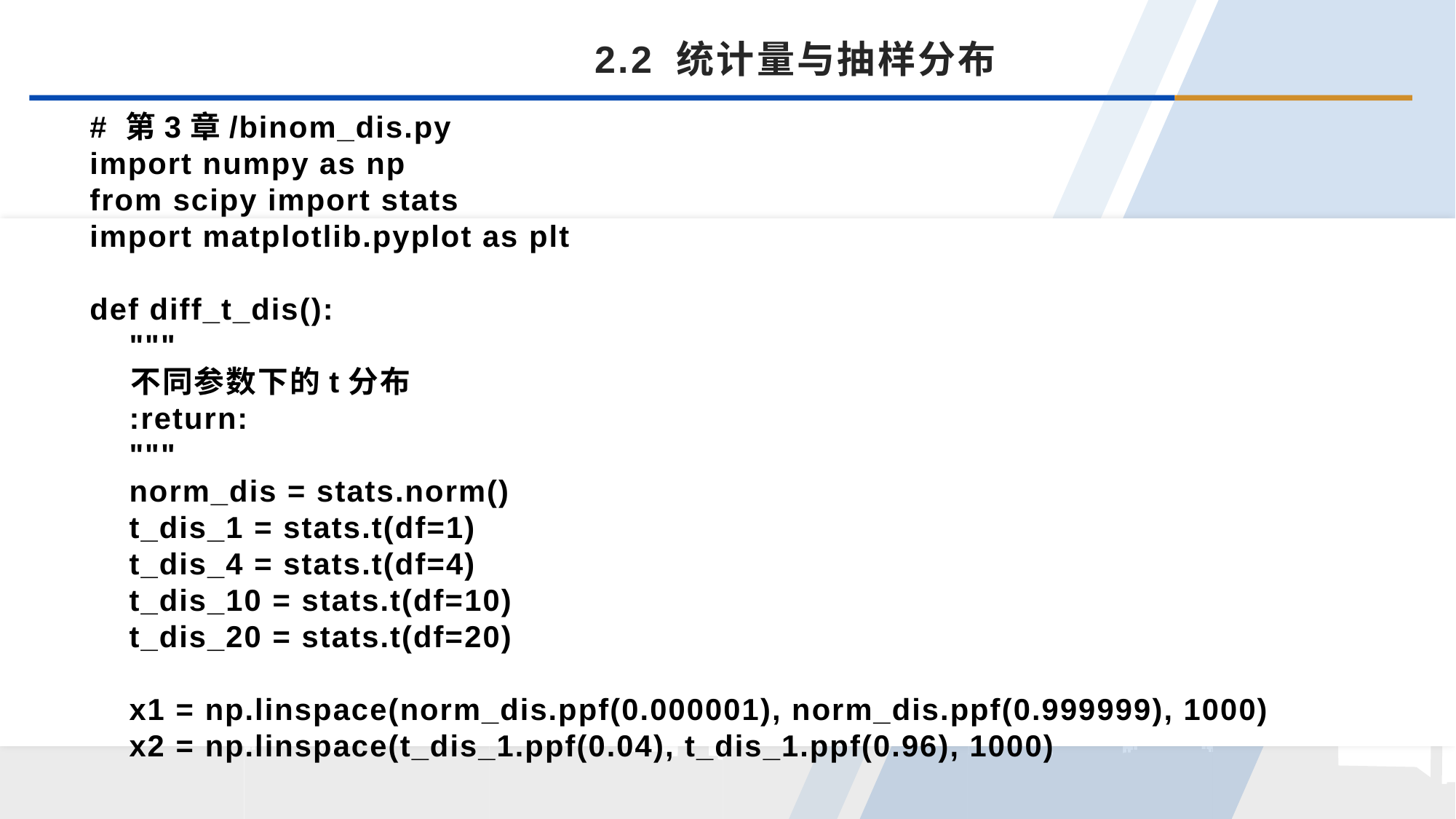

2.2 统计量与抽样分布
# 第3章/binom_dis.py
import numpy as np
from scipy import stats
import matplotlib.pyplot as plt

def diff_t_dis():
    """
    不同参数下的t分布
    :return:
    """
    norm_dis = stats.norm()
    t_dis_1 = stats.t(df=1)
    t_dis_4 = stats.t(df=4)
    t_dis_10 = stats.t(df=10)
    t_dis_20 = stats.t(df=20)

    x1 = np.linspace(norm_dis.ppf(0.000001), norm_dis.ppf(0.999999), 1000)
    x2 = np.linspace(t_dis_1.ppf(0.04), t_dis_1.ppf(0.96), 1000)